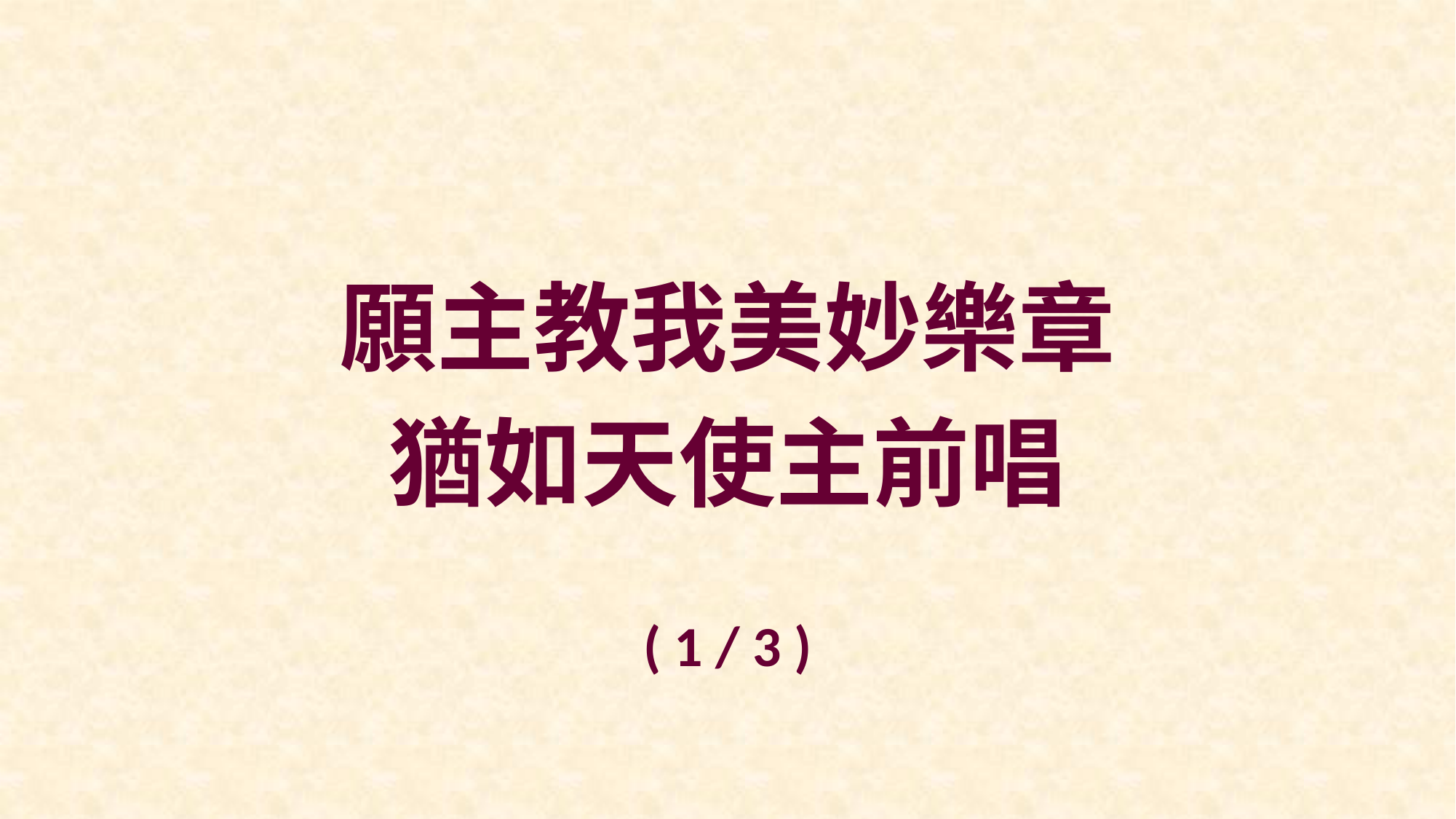

願主教我美妙樂章
猶如天使主前唱
( 1 / 3 )